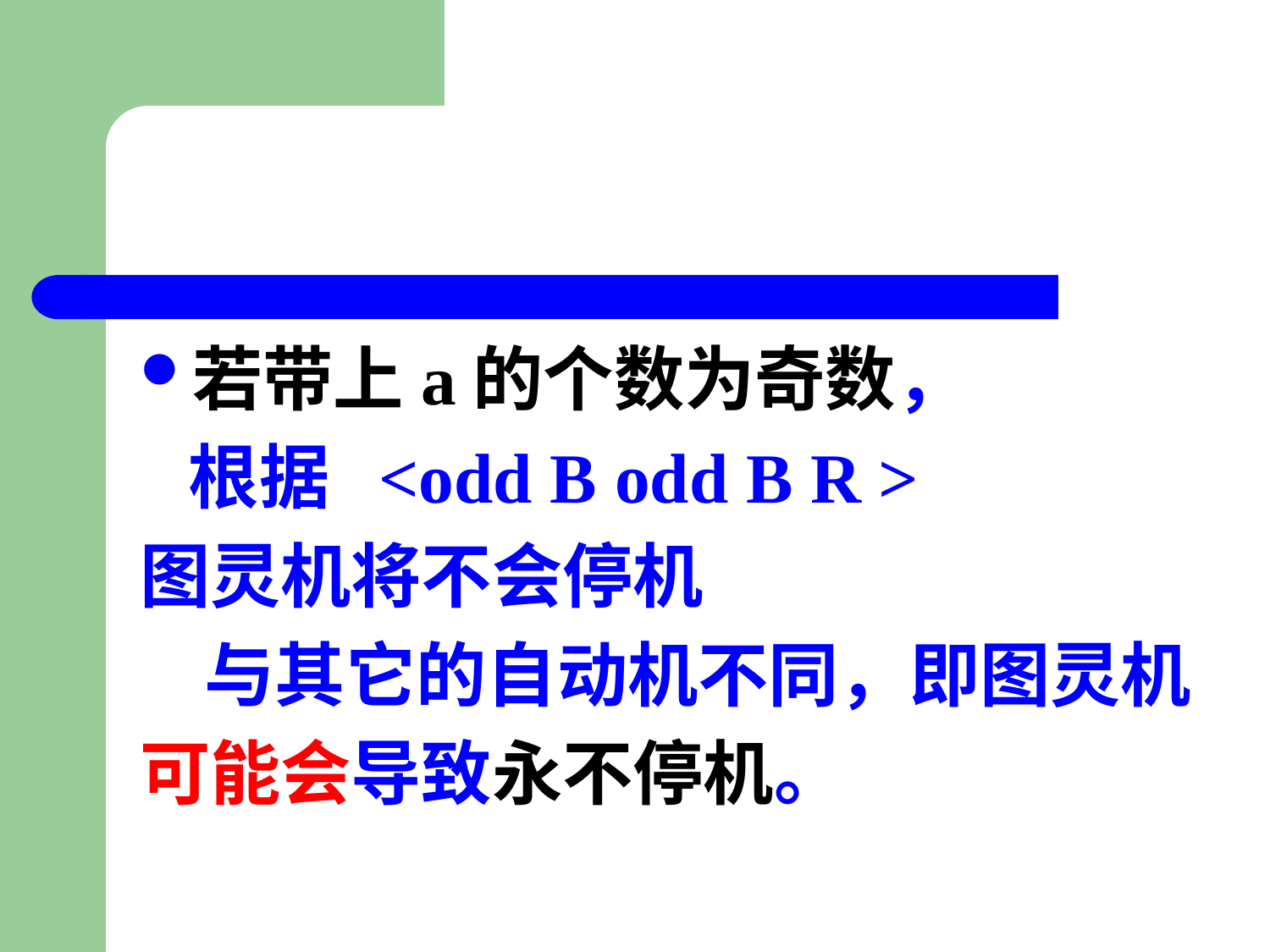

#
若带上a的个数为奇数，
  根据  <odd B odd B R >
图灵机将不会停机
   与其它的自动机不同，即图灵机
可能会导致永不停机。